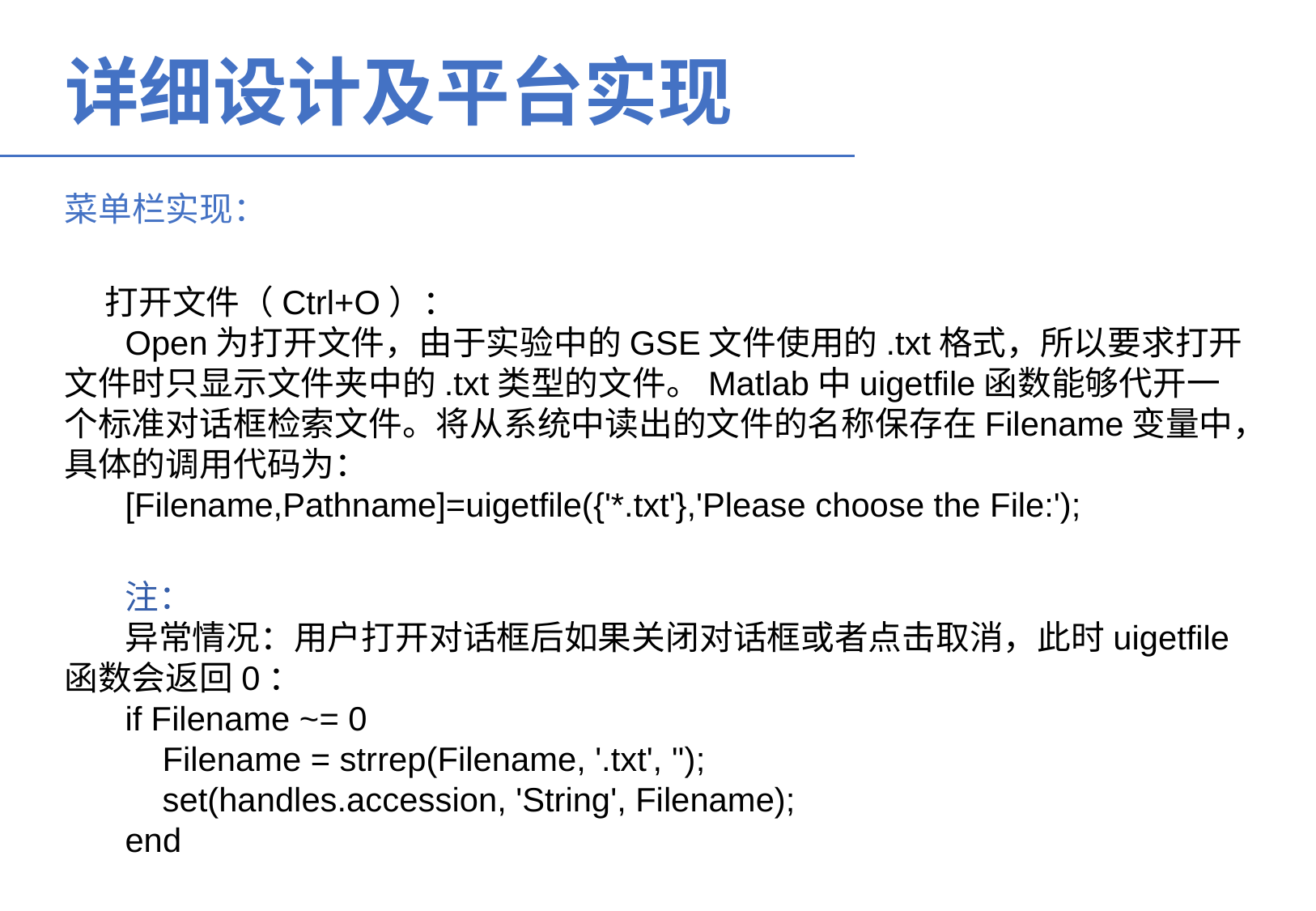

详细设计及平台实现
菜单栏实现：
打开文件（Ctrl+O）：
Open为打开文件，由于实验中的GSE文件使用的.txt格式，所以要求打开文件时只显示文件夹中的.txt类型的文件。Matlab中uigetfile函数能够代开一个标准对话框检索文件。将从系统中读出的文件的名称保存在Filename变量中，具体的调用代码为：
[Filename,Pathname]=uigetfile({'*.txt'},'Please choose the File:');

注：
异常情况：用户打开对话框后如果关闭对话框或者点击取消，此时uigetfile函数会返回0：
if Filename ~= 0
    Filename = strrep(Filename, '.txt', '');
    set(handles.accession, 'String', Filename);
end